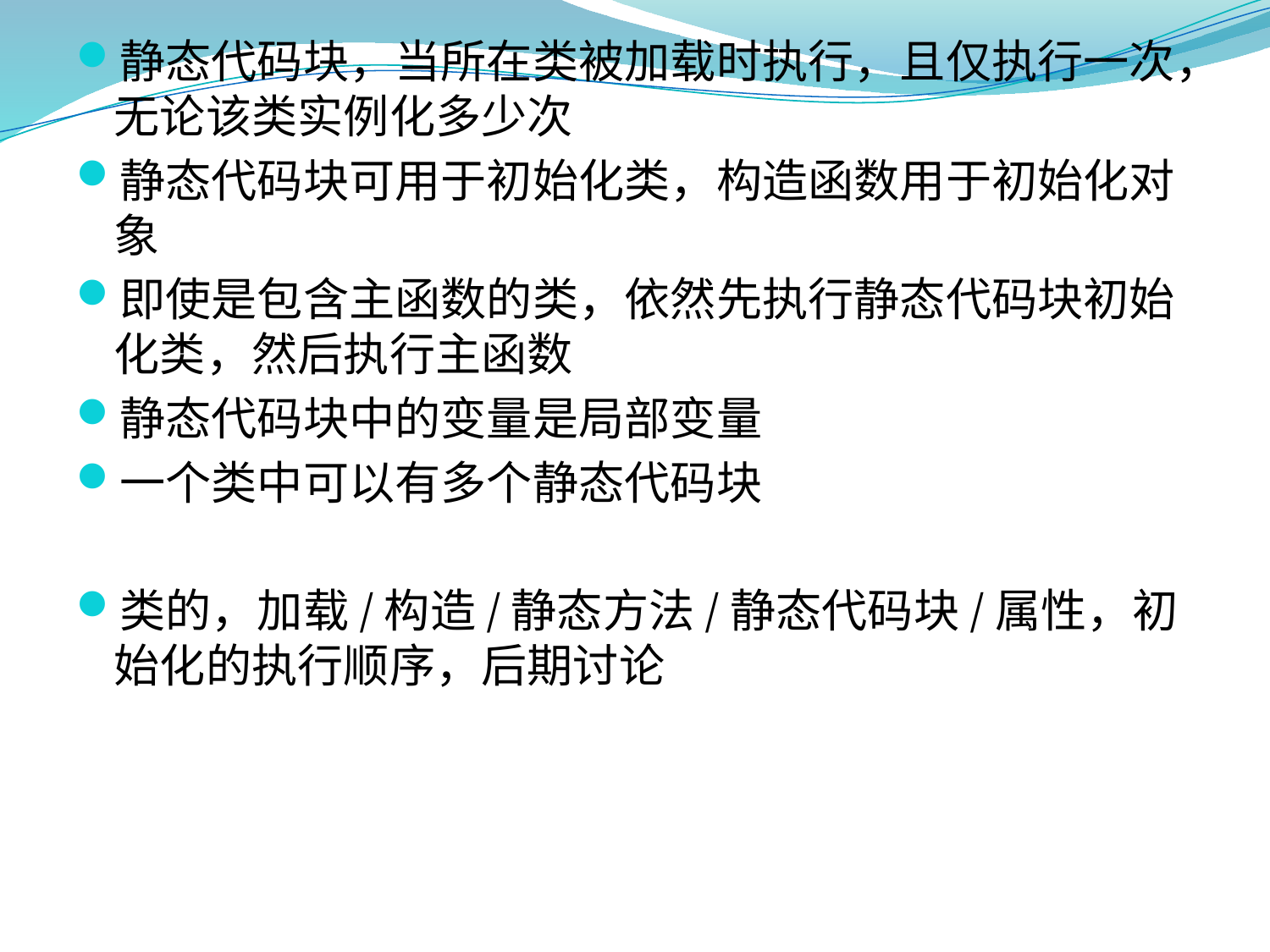

静态代码块，当所在类被加载时执行，且仅执行一次，无论该类实例化多少次
静态代码块可用于初始化类，构造函数用于初始化对象
即使是包含主函数的类，依然先执行静态代码块初始化类，然后执行主函数
静态代码块中的变量是局部变量
一个类中可以有多个静态代码块

类的，加载/构造/静态方法/静态代码块/属性，初始化的执行顺序，后期讨论
5